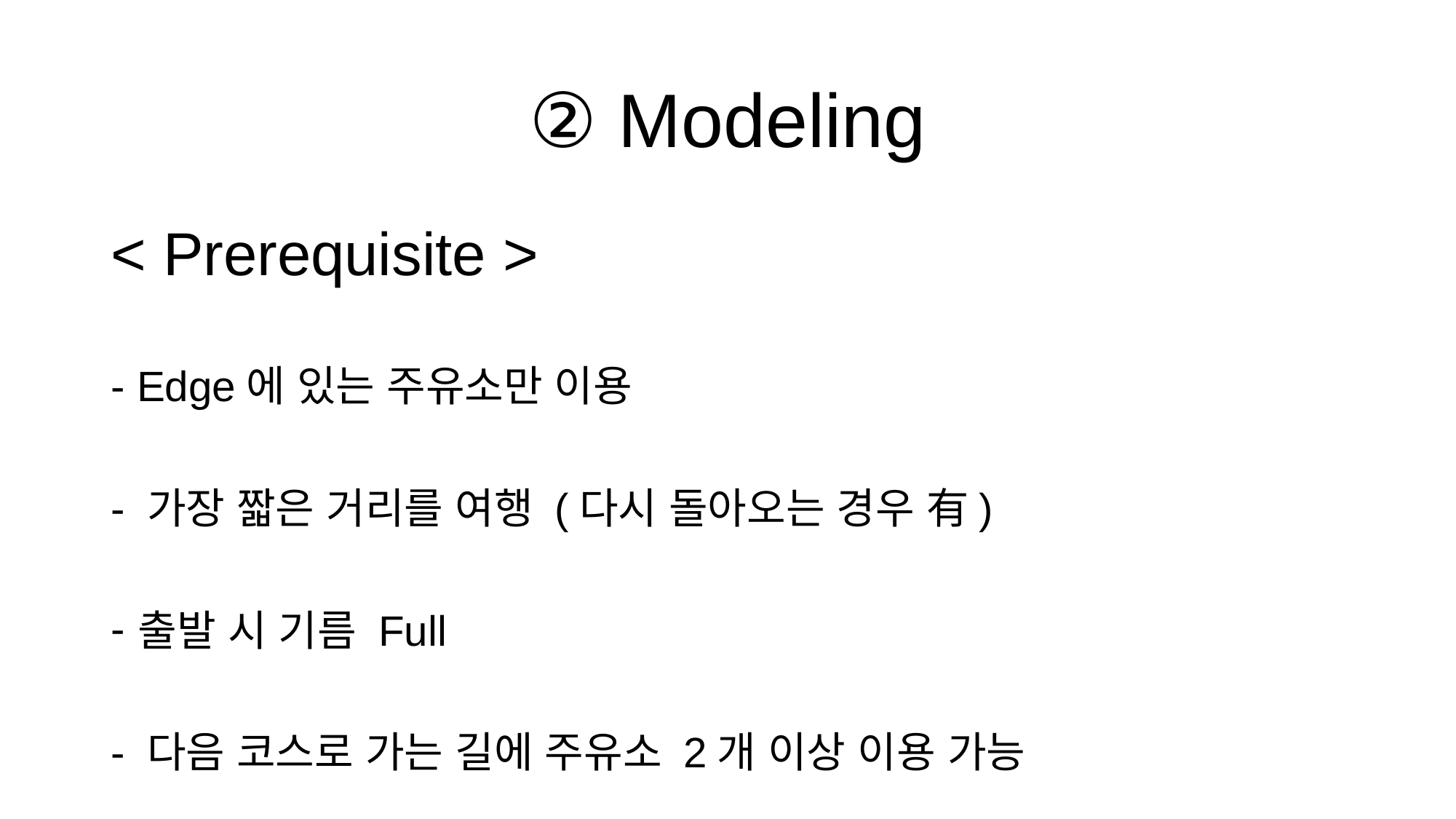

# ② Modeling
< Prerequisite >

- Edge에 있는 주유소만 이용

- 가장 짧은 거리를 여행 (다시 돌아오는 경우 有)

출발 시 기름 Full

- 다음 코스로 가는 길에 주유소 2개 이상 이용 가능